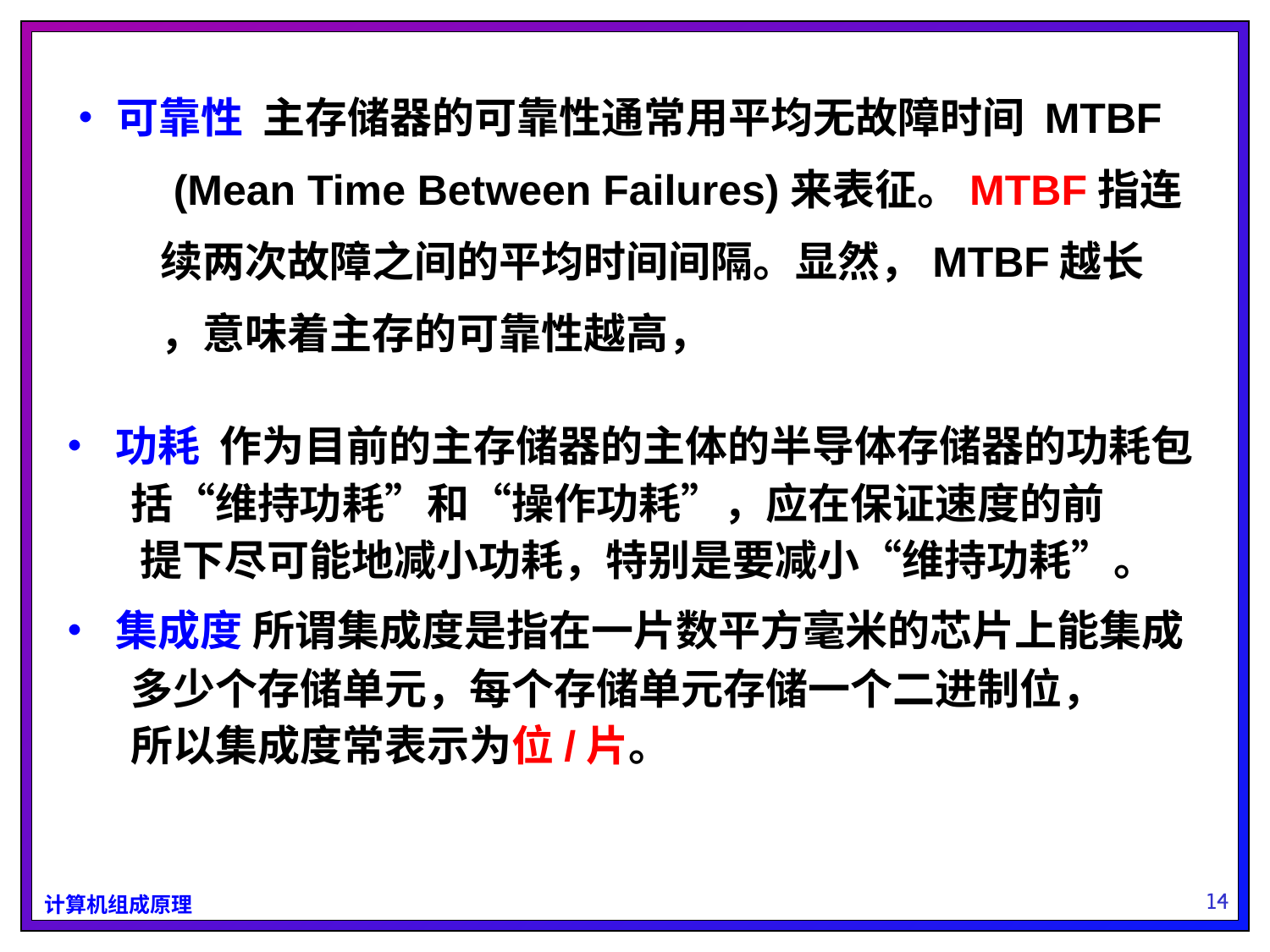

•可靠性  主存储器的可靠性通常用平均无故障时间 MTBF
          (Mean Time Between Failures)来表征。MTBF指连
          续两次故障之间的平均时间间隔。显然，MTBF越长
          ，意味着主存的可靠性越高，

 • 功耗  作为目前的主存储器的主体的半导体存储器的功耗包
        括“维持功耗”和“操作功耗”，应在保证速度的前
         提下尽可能地减小功耗，特别是要减小“维持功耗”。
 • 集成度 所谓集成度是指在一片数平方毫米的芯片上能集成
        多少个存储单元，每个存储单元存储一个二进制位，
        所以集成度常表示为位/片。